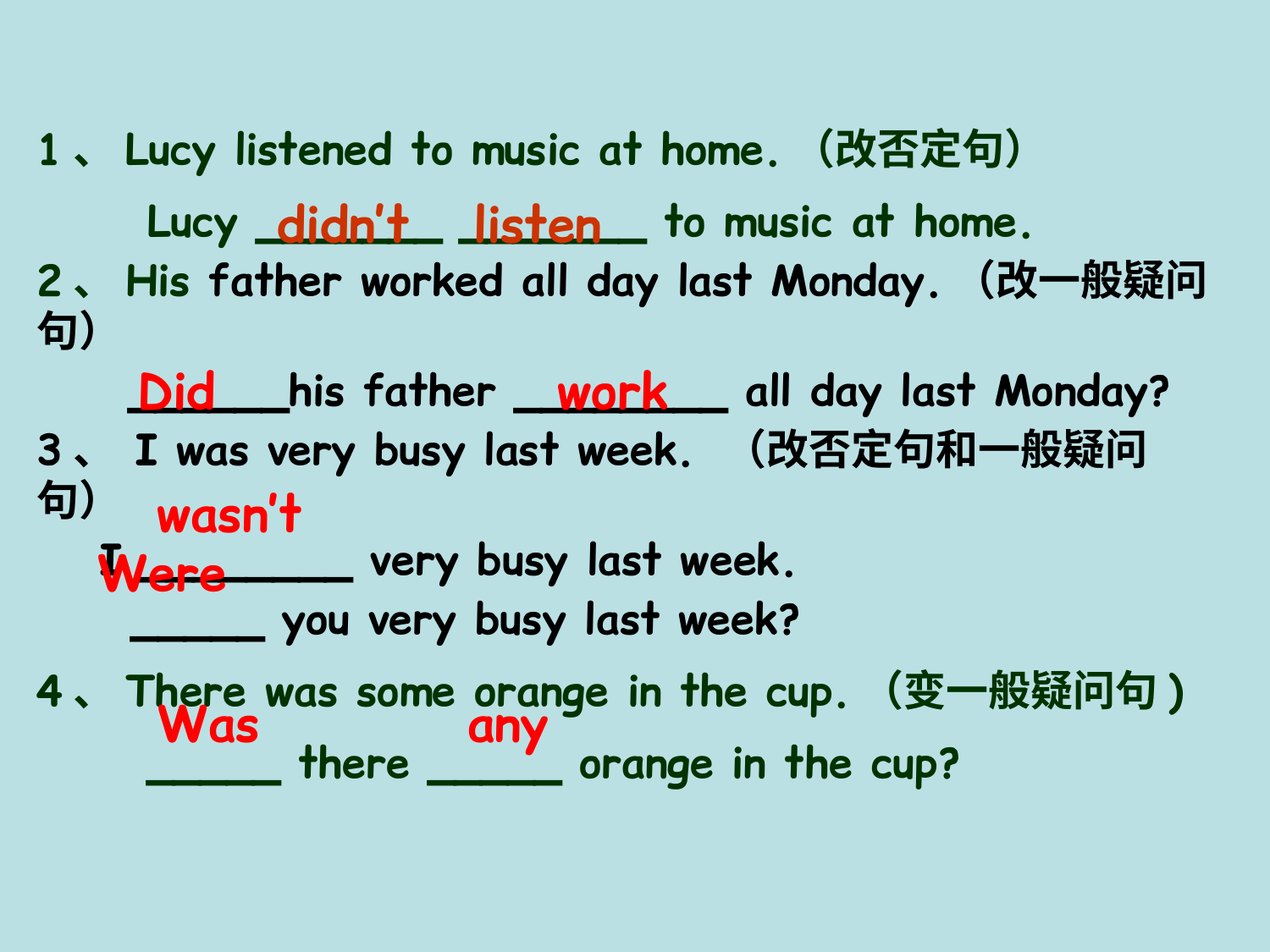

1、Lucy listened to music at home.（改否定句）
      Lucy _______ _______ to music at home.
2、His father worked all day last Monday.（改一般疑问句）
     ______his father ________ all day last Monday?
3、 I was very busy last week. （改否定句和一般疑问句）
　 I ________ very busy last week.
　　_____ you very busy last week?
4、There was some orange in the cup.（变一般疑问句)
      _____ there _____ orange in the cup?
didn’t   listen
Did                work
wasn’t
Were
Was
any